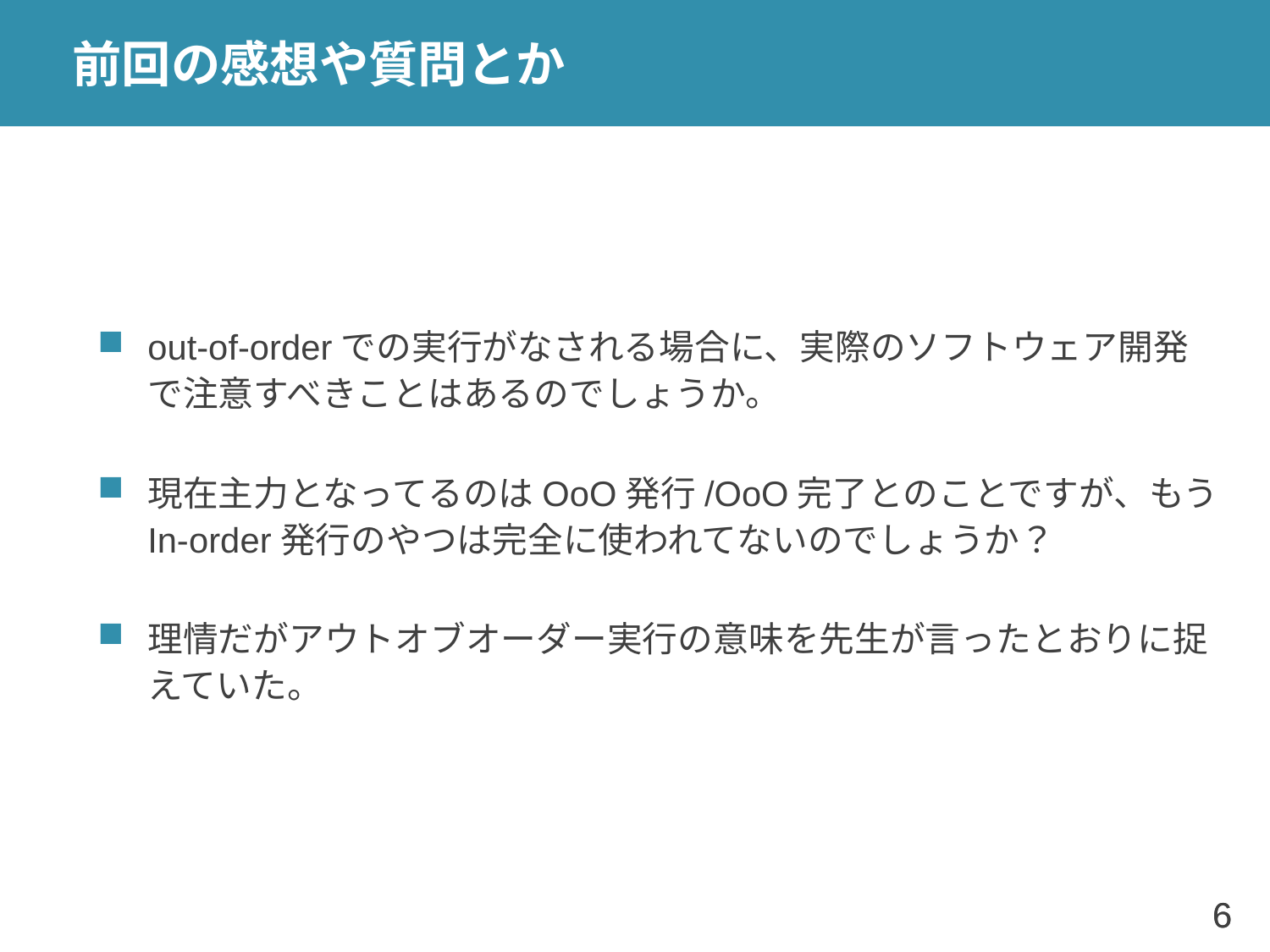

# 前回の感想や質問とか
out-of-orderでの実行がなされる場合に、実際のソフトウェア開発で注意すべきことはあるのでしょうか。
現在主力となってるのはOoO発行/OoO完了とのことですが、もうIn-order発行のやつは完全に使われてないのでしょうか？
理情だがアウトオブオーダー実行の意味を先生が言ったとおりに捉えていた。